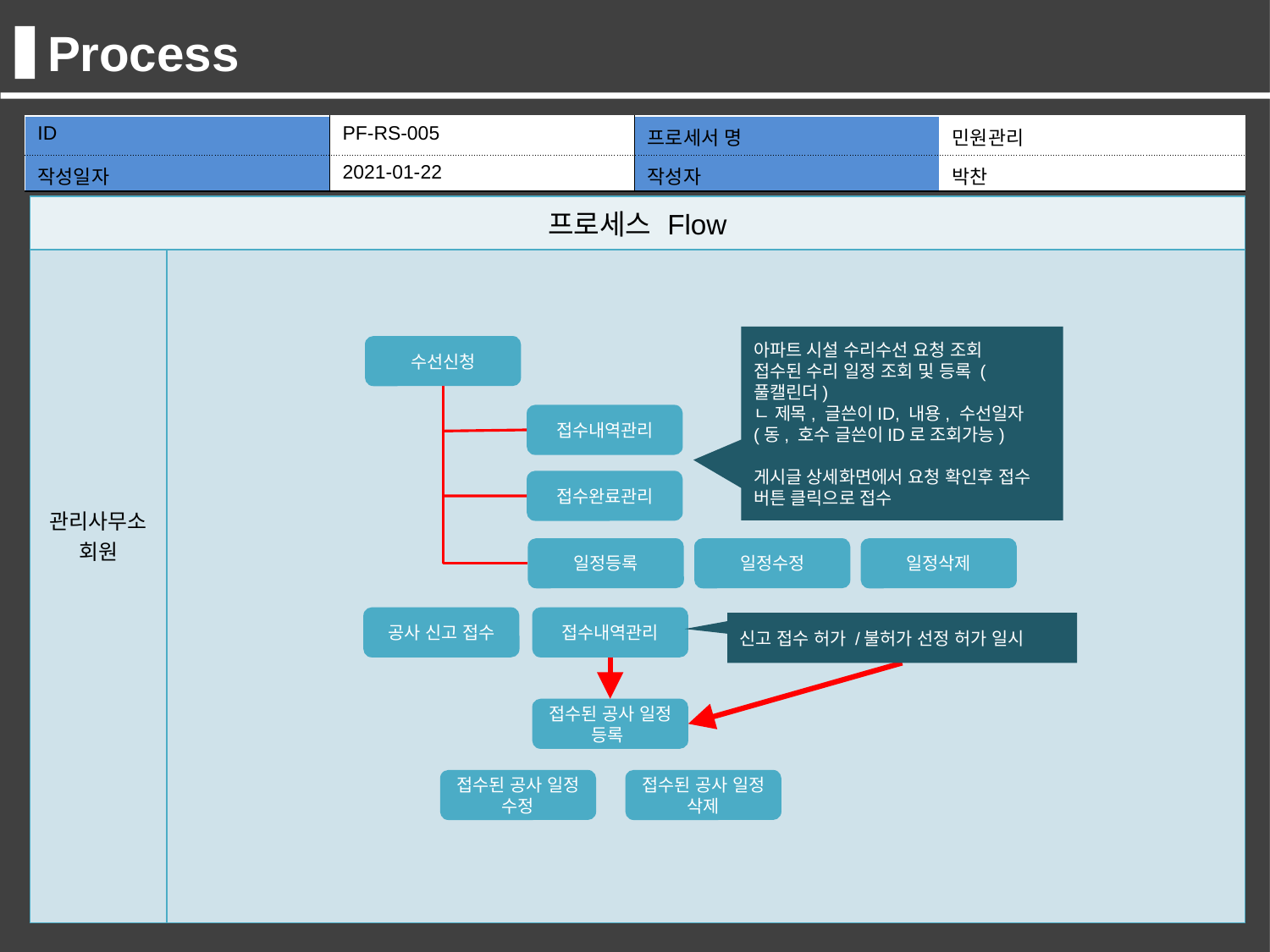

Process
Process

| ID | PF-RS-006 | 프로세서 명 | 최종합격자관리 |
| --- | --- | --- | --- |
| 작성일자 | 2016.05.11 | 작성자 | 김선도 |
| ID | PF-RS-005 | 프로세서 명 | 민원관리 |
| --- | --- | --- | --- |
| 작성일자 | 2021-01-22 | 작성자 | 박찬 |
| 프로세스 Flow |  |
| --- | --- |
| 관리자 교사 |  |
| 프로세스 Flow |  |
| --- | --- |
| 관리사무소 회원 |  |
아파트 시설 수리수선 요청 조회
접수된 수리 일정 조회 및 등록 (풀캘린더)
ㄴ 제목, 글쓴이ID, 내용, 수선일자 (동, 호수 글쓴이ID로 조회가능)

게시글 상세화면에서 요청 확인후 접수 버튼 클릭으로 접수
수선신청
접수내역관리
접수완료관리
1.면접 대상자 조회
일정삭제
일정등록
일정수정
공사 신고 접수
접수내역관리
신고 접수 허가 /불허가 선정 허가 일시
접수된 공사 일정 등록
접수된 공사 일정 수정
접수된 공사 일정 삭제